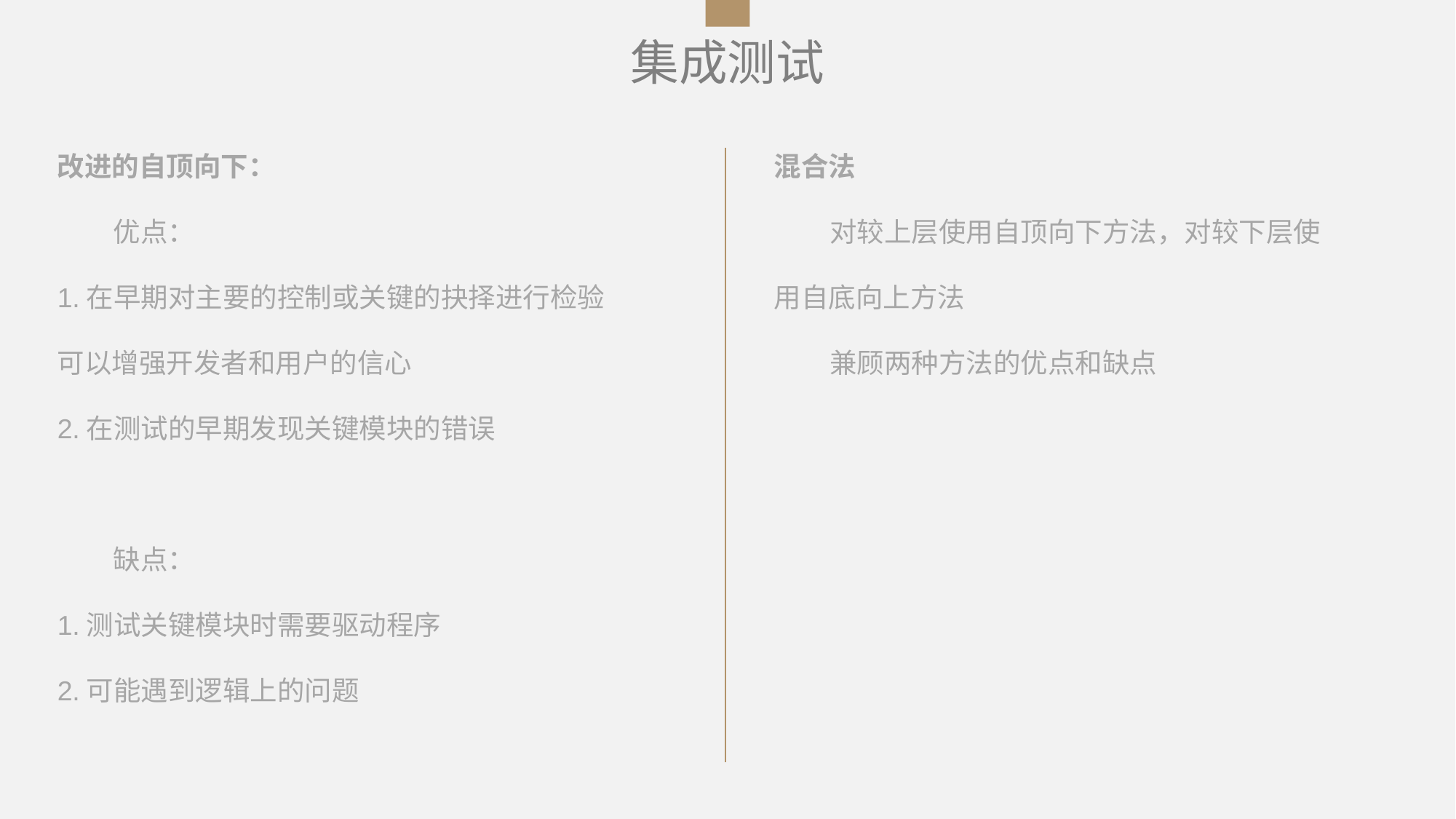

集成测试
改进的自顶向下：
        优点：
1.在早期对主要的控制或关键的抉择进行检验
可以增强开发者和用户的信心
2.在测试的早期发现关键模块的错误

        缺点：
1.测试关键模块时需要驱动程序
2.可能遇到逻辑上的问题
混合法
        对较上层使用自顶向下方法，对较下层使用自底向上方法
        兼顾两种方法的优点和缺点